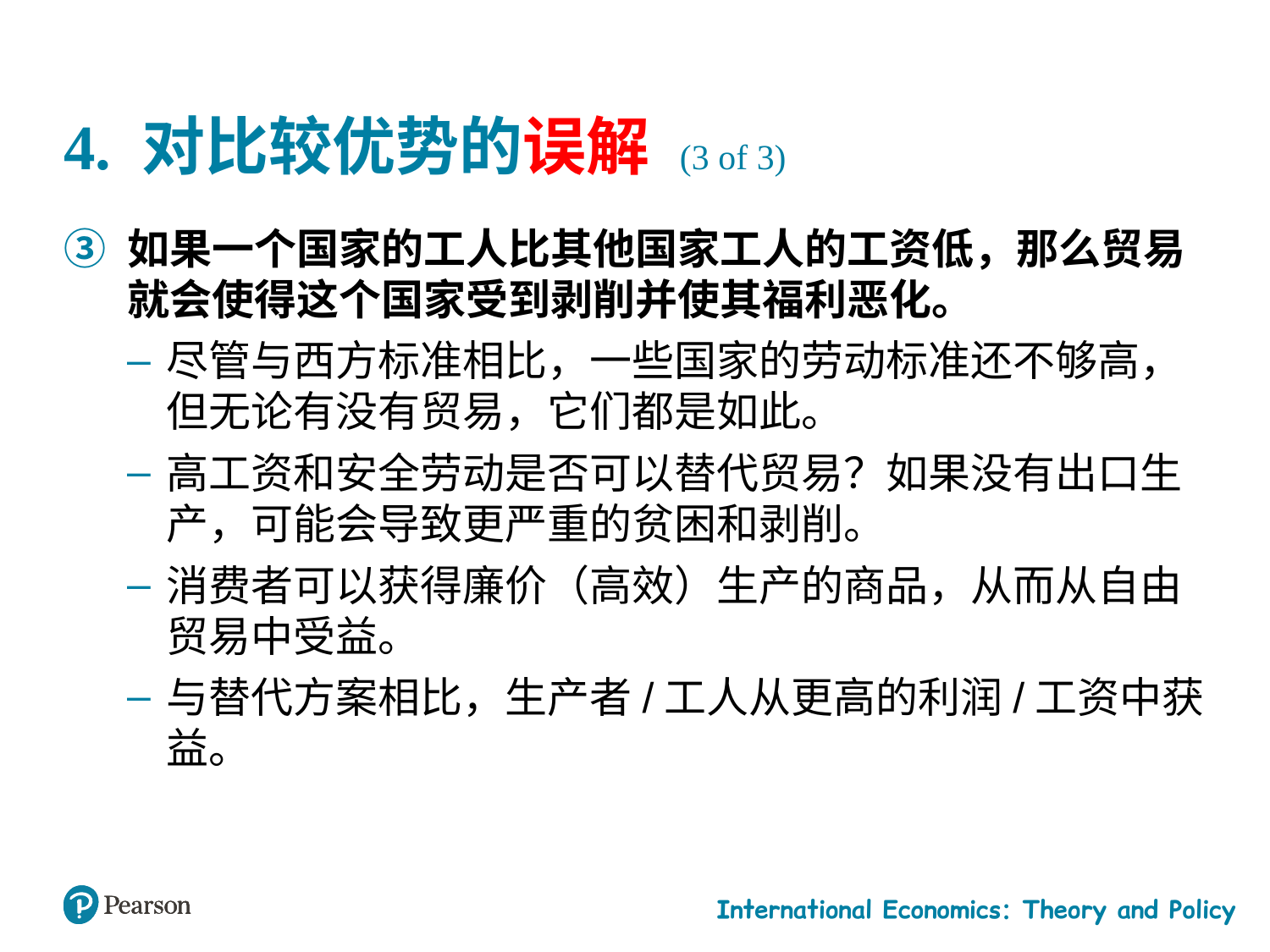

# 4. 对比较优势的误解 (3 of 3)
如果一个国家的工人比其他国家工人的工资低，那么贸易就会使得这个国家受到剥削并使其福利恶化。
尽管与西方标准相比，一些国家的劳动标准还不够高，但无论有没有贸易，它们都是如此。
高工资和安全劳动是否可以替代贸易？如果没有出口生产，可能会导致更严重的贫困和剥削。
消费者可以获得廉价（高效）生产的商品，从而从自由贸易中受益。
与替代方案相比，生产者/工人从更高的利润/工资中获益。